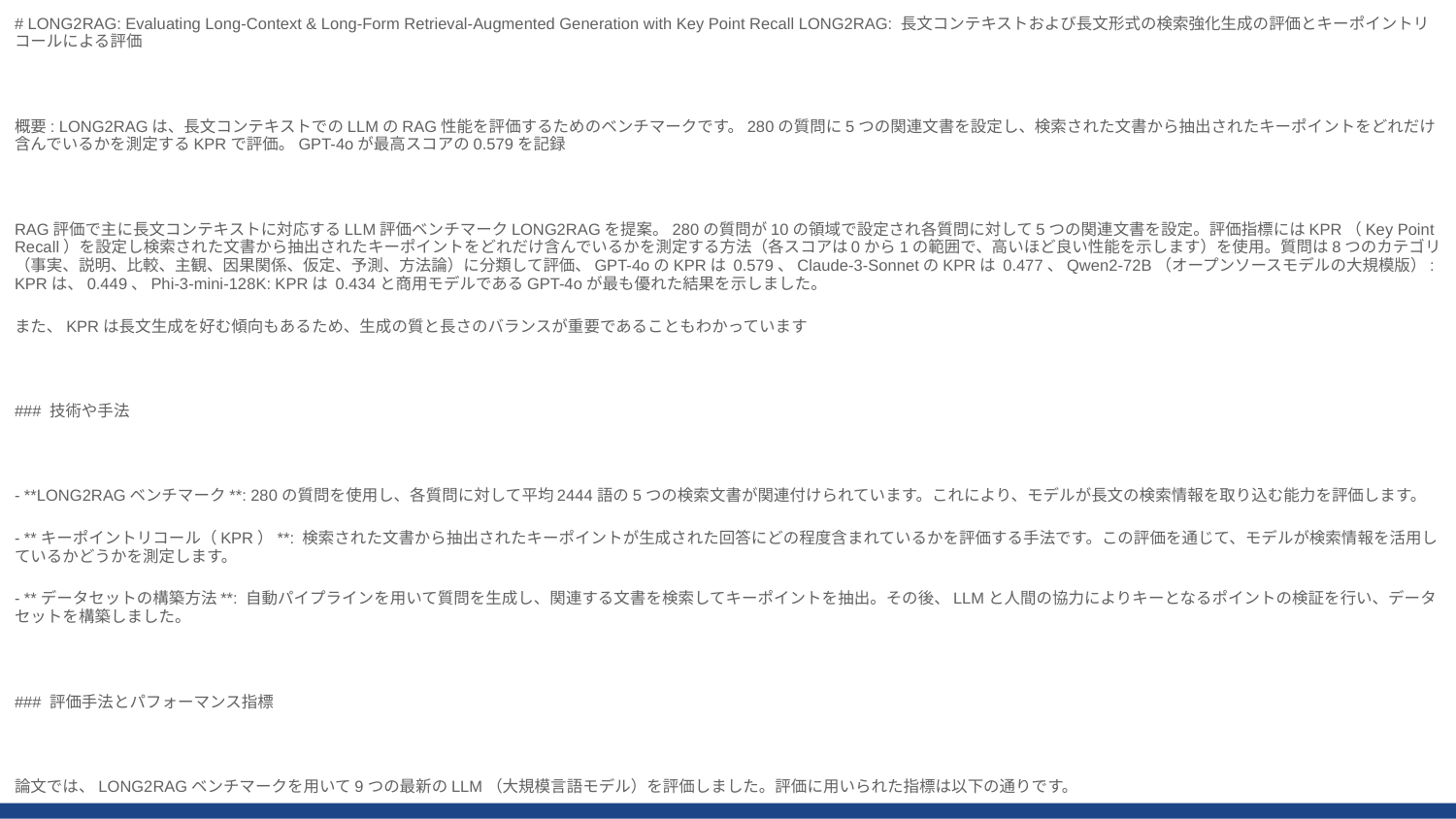

# LONG2RAG: Evaluating Long-Context & Long-Form Retrieval-Augmented Generation with Key Point Recall LONG2RAG: 長文コンテキストおよび長文形式の検索強化生成の評価とキーポイントリコールによる評価

概要: LONG2RAGは、長文コンテキストでのLLMのRAG性能を評価するためのベンチマークです。280の質問に5つの関連文書を設定し、検索された文書から抽出されたキーポイントをどれだけ含んでいるかを測定するKPRで評価。GPT-4oが最高スコアの0.579を記録

RAG評価で主に長文コンテキストに対応するLLM評価ベンチマークLONG2RAGを提案。280の質問が10の領域で設定され各質問に対して5つの関連文書を設定。評価指標にはKPR（Key Point Recall）を設定し検索された文書から抽出されたキーポイントをどれだけ含んでいるかを測定する方法（各スコアは0から1の範囲で、高いほど良い性能を示します）を使用。質問は8つのカテゴリ（事実、説明、比較、主観、因果関係、仮定、予測、方法論）に分類して評価、GPT-4oのKPRは 0.579、Claude-3-SonnetのKPRは 0.477、Qwen2-72B（オープンソースモデルの大規模版）: KPRは、0.449、Phi-3-mini-128K: KPRは 0.434と商用モデルであるGPT-4oが最も優れた結果を示しました。
また、KPRは長文生成を好む傾向もあるため、生成の質と長さのバランスが重要であることもわかっています

### 技術や手法

- **LONG2RAGベンチマーク**: 280の質問を使用し、各質問に対して平均2444語の5つの検索文書が関連付けられています。これにより、モデルが長文の検索情報を取り込む能力を評価します。
- **キーポイントリコール（KPR）**: 検索された文書から抽出されたキーポイントが生成された回答にどの程度含まれているかを評価する手法です。この評価を通じて、モデルが検索情報を活用しているかどうかを測定します。
- **データセットの構築方法**: 自動パイプラインを用いて質問を生成し、関連する文書を検索してキーポイントを抽出。その後、LLMと人間の協力によりキーとなるポイントの検証を行い、データセットを構築しました。

### 評価手法とパフォーマンス指標

論文では、LONG2RAGベンチマークを用いて9つの最新のLLM（大規模言語モデル）を評価しました。評価に用いられた指標は以下の通りです。

1. **KPR（Key Point Recall）**:
    - 各質問に対してモデルが生成した回答の中で、検索された文書から抽出された「キーポイント」をどれだけ含んでいるかを測定します。
    - KPRは、モデルが検索した情報をどの程度効果的に利用しているかを示すリコールの指標として、より包括的な評価を提供します。
2. **カテゴリおよびドメインごとの評価**:
    - 質問は8つのカテゴリ（事実、説明、比較、主観、因果関係、仮定、予測、方法論）に分類され、各カテゴリごとにモデルのパフォーマンスを評価しました。
    - 質問のドメインも、AI、経済、音楽、スポーツ、歴史、映画、技術、生物学、宗教などに分けて評価しました。

### パフォーマンス結果の具体的な値

以下に各モデルの具体的なKPRスコアや評価の結果を示します。

### 1. モデルごとのKPRスコア

評価された代表的なモデルと、そのKPRスコアの結果は以下の通りです（各スコアは0から1の範囲で、高いほど良い性能を示します）。

- **GPT-4o**: KPRスコアは **0.579** で、全体的に最も優れたパフォーマンスを発揮しました。
- **Claude-3-Sonnet**: KPRスコアは **0.477**。
- **GPT-4-Turbo**: KPRスコアは **0.469**。
- **Qwen2-72B**（オープンソースモデルの大規模版）: KPRスコアは **0.449**。
- **Phi-3-mini-128K**: KPRスコアは **0.434** で、サイズが小さいながらも他の大型モデルと比較して良好な結果を示しました。

これらの結果から、商用モデルであるGPT-4oが最も優れた結果を示し、オープンソースモデルではQwen2-72Bが高い性能を発揮しましたが、小型のPhi-3も比較的高いスコアを出していることが分かります。

### 2. カテゴリごとのKPRスコア

- **比較質問（Comparative Questions）**:
    - 多くのモデルが比較質問に対して高いスコアを示し、GPT-4oは **0.658** という高いスコアを出しています。
- **事実質問（Factual Questions）**:
    - GPT-4oは **0.621** のスコアを記録しており、他のモデルに対して優位性を持っています。
- **主観質問（Subjective Questions）**:
    - Claude-3-Sonnetが **0.513**、GPT-4oが **0.658** という結果で、特にGPT-4oが優れていることがわかります。

### 3. ドメインごとのKPRスコア

- **AI関連質問**:
    - GPT-4oはAIドメインの質問に対しても他のモデルに対し大きくリードしており、KPRスコアは **0.6** 前後を記録しています。
- **映画関連質問**:
    - 映画ドメインにおいては、多くのモデルが低いスコアを示しており、GPT-4oでも他ドメインと比較してパフォーマンスが低下しています。

### 4. 文書長とパフォーマンスの関係

- 入力文書の長さが短い場合（8Kトークン未満）では全般的に高いKPRスコアを示しましたが、25Kトークン以上に文書長が増えるとパフォーマンスは低下しました。特に、GPT-4oは25Kトークンを超えると顕著な性能低下が見られましたが、それでも他のモデルと比較しては優れていました。
- 興味深い点として、入力文書が16-25Kトークンの長さになると、若干のスコア向上が見られるモデルもありました。

### 5. トランケーションの影響

- 長すぎる文書をトランケートして512、1024、2048トークンのサイズで評価を行った結果、トランケート後の入力ではKPRスコアが全てのモデルで低下しました。
- GPT-4oは、文書を1024トークンにトランケートした際には **0.568** というスコアでしたが、トランケーションなしでは **0.579** でした。このことから、長文全体を保持することが性能向上に寄与していることがわかります。

### 評価の結果

1. **商用LLMが優勢**
    - 閉鎖型の商用モデル（GPT-4oなど）は、オープンソースのモデルよりも全体的に優れたパフォーマンスを示しました。特に、GPT-4oは最も優れた性能を発揮し、他のモデルを大きく上回りました。
2. **モデルのサイズとパフォーマンスの相関**
    - 一般的に、モデルサイズが大きくなるとパフォーマンスが向上する傾向が見られました。ただし、小型のオープンソースモデル（例えば、Phi-3-mini）は一部の大型モデル（72BのQwen2モデル）と比較しても同等かそれ以上の性能を発揮しました。
3. **入力文書の長さと性能の関係**
    - 長文の検索文書を入力として処理する際、モデルの性能は文書が長くなるにつれて低下する傾向が見られました。特に入力文書の長さが25Kトークンを超えると、パフォーマンスが劣化しましたが、一部のモデルにおいては16-25Kトークンの範囲でわずかなパフォーマンス向上が見られたのも興味深い点です。
4. **質問のカテゴリ別のパフォーマンス**
    - 質問は8つのカテゴリに分類され、それぞれで評価が行われました。特に「比較に関する質問」については、ほぼ全てのモデルが優れたパフォーマンスを示しました。一方で、映画関連の質問に対しては、ほとんどのモデルが比較的低いパフォーマンスを示しました。
5. **入力側のトランケーションの影響**
    - 長すぎる文書はトランケーション（切り捨て）されるため、その処理方法がモデルの性能に大きな影響を及ぼしました。例えば、文書をスニペットや要約に置き換えると、パフォーマンスが著しく低下しました。このことから、長文のコンテキスト全体を活用できることがRAG（検索強化生成）での優れた生成結果に貢献することが示されています。
6. **KPR（Key Point Recall）のパフォーマンス評価**
    - 全体として、GPT-4oが他のモデルよりも高いKPRスコアを示し、検索された情報を効果的に取り入れて回答を生成する能力が高いことが確認されました。しかし、KPRが長文生成を好む傾向もあるため、生成の質と長さのバランスが重要であることが分かりました。
7. **異なるドメインにおけるモデルの特化**
    - 各モデルは異なるドメインにおいて特化した性能を発揮しました。例えば、GPT-4oとClaude-3-SonnetはAI関連の質問に対して特に優れたパフォーマンスを示した一方で、Phi-3とMixtralはAI関連の質問で劣っていました。

### 結論

- **閉鎖型のLLMの優位性**: 商用LLMが全般的に優れた結果を示しましたが、オープンソースモデルも一部では商用モデルに匹敵する性能を示しました。
- **長文コンテキストの課題**: 長いコンテキストを効果的に扱うことは現在のLLMにとって依然として課題であり、長文入力の処理方法によっては性能が大きく変動します。
- **カテゴリとドメインの特化**: モデルごとに得意な質問のカテゴリやドメインが異なり、特に複雑な比較や説明を要する質問に対して優れた結果が見られました。

## 似たような評価指標

### 1. **FActScore**（Min et al., 2023）

- **概要**: FActScoreは、長文生成においてどれだけ事実が正確に保持されているかを評価する手法です。具体的には、生成されたテキスト内の事実が外部の知識ベースに基づいて正確かどうかを判断します。
- **違い**: FActScoreは、生成されたテキストの**事実の正確性**に焦点を当てており、検索文書からのキーポイントの**包括性**を測るKPRとは異なります。KPRは検索文書の利用度を測るためのリコール指標であり、情報の**網羅性**を評価しています。

### 2. **BERTScore**（Zhang et al., 2020）

- **概要**: BERTScoreは、生成されたテキストと参照テキストとの間の意味的な一致度を測る評価指標です。トランスフォーマーモデル（BERTなど）を用いて、単語レベルで類似度を計算します。
- **違い**: BERTScoreは参照テキストとの**意味的な一致**を評価するもので、KPRのように検索文書の情報がどれだけ反映されているかといった**リコール指標**としての役割とは異なります。BERTScoreは生成物の質を広く捉えますが、検索されたキーポイントの具体的な反映度を測るには不向きです。

### 3. **ROUGE**（Lin, 2004）

- **概要**: ROUGEは主に要約の評価で使用される指標で、生成された要約がどれだけ参照要約と一致しているかをリコールベースで測定します。特にROUGE-1やROUGE-Lは単語の一致や最長共通部分列を基に評価します。
- **違い**: KPRと同様にリコールに注目しますが、ROUGEは**生成物と参照テキスト**との表面的な一致を測ります。一方でKPRは、検索した文書からの重要なポイントがどれだけ反映されているかという**具体的な情報の利用**に焦点を当てています。

### 4. **Precision vs. Recall-based Metrics**（例：CRUD、Stolfo, 2024）

- **概要**: CRUD（Comprehensive Retrieval-augmented Generation Evaluation）は、検索強化生成（RAG）の中で生成された回答の**精度**や**リコール**を評価します。特に、リコールに基づくメトリクスでは生成内容にどれだけ多くの正確な要素が含まれているかを測定します。
- **違い**: KPRは特に**キーポイントのリコール**にフォーカスし、検索文書から抽出された重要な情報が生成された回答にどれだけ含まれているかを直接測定します。CRUDはより広い意味での精度とリコールを同時に評価しており、特定のキーポイントに対するリコールとは異なるアプローチです。

### 5. **ProxyQA**（Tan et al., 2024）

- **概要**: ProxyQAは長文生成に対して代理的な質問を用いることで、生成物の**関連性と完全性**を評価します。専門家がデザインした質問を用いて評価を行うのが特徴です。
- **違い**: ProxyQAは生成物の**質問に対する回答としての完全性**を測りますが、KPRは検索した文書からの情報がどれだけ反映されているかという観点で、**文書利用の効率性**を評価しています。